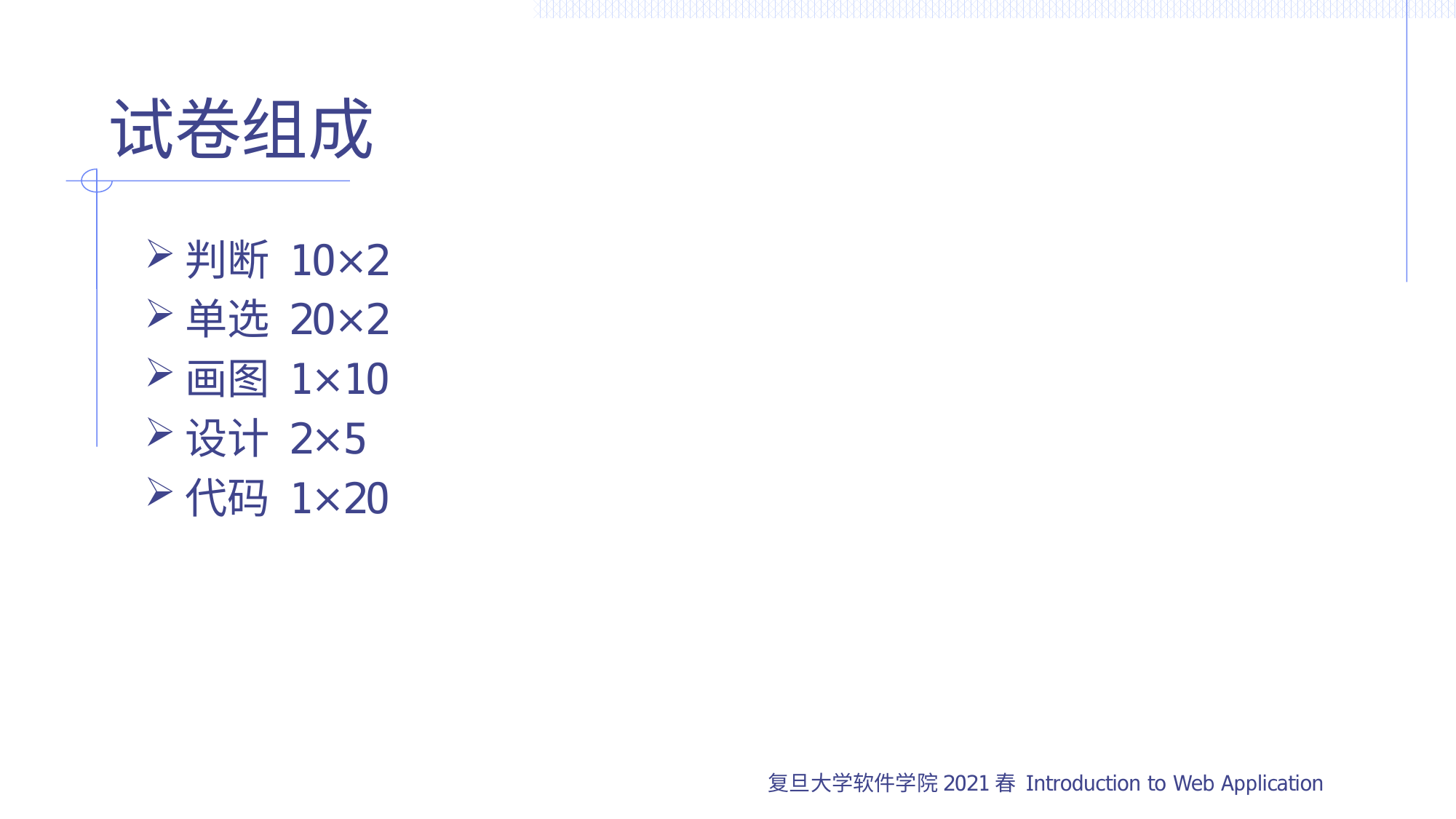

# 试卷组成
判断 10×2
单选 20×2
画图 1×10
设计 2×5
代码 1×20